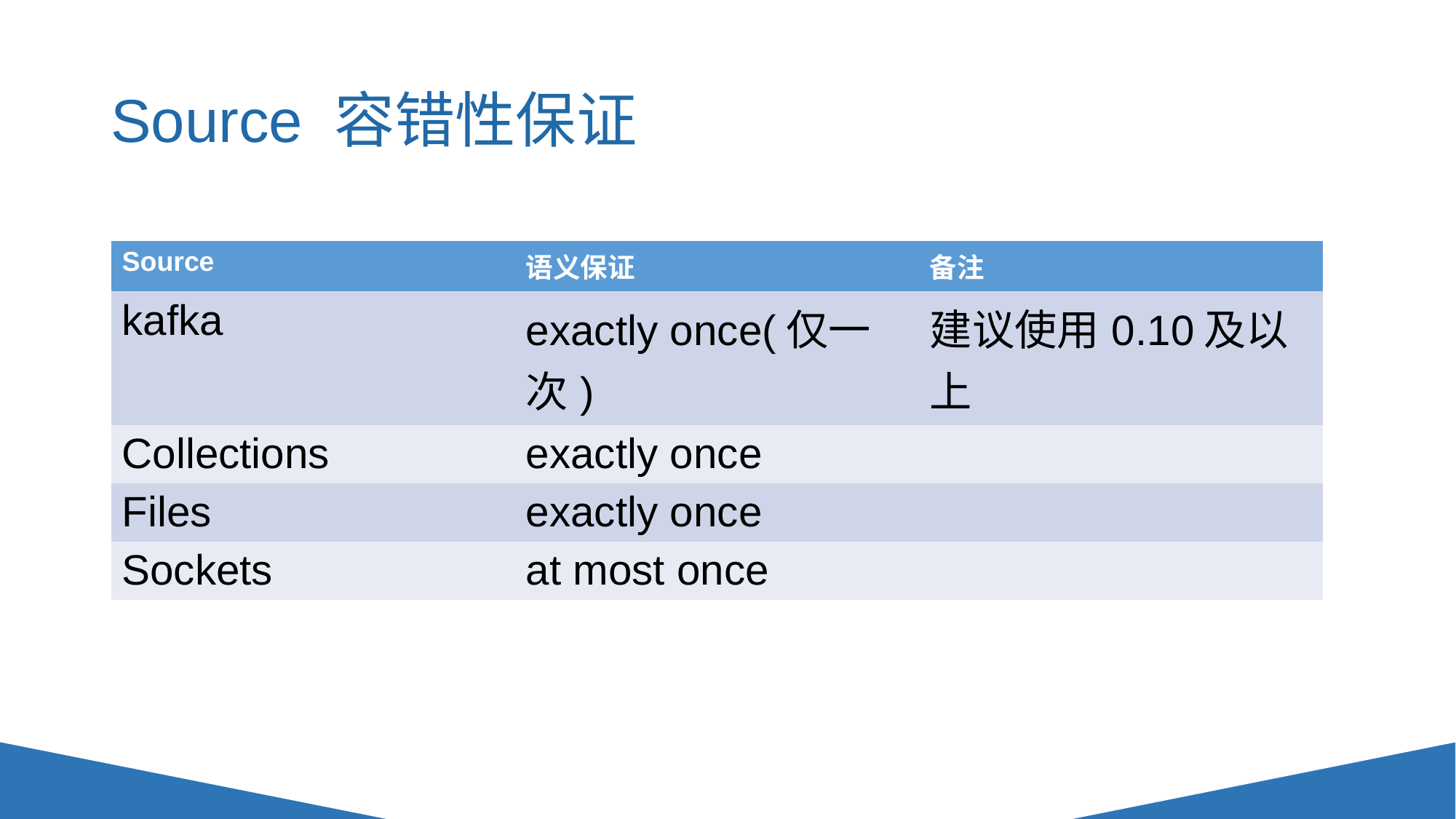

# Source 容错性保证

| Source | 语义保证 | 备注 |
| --- | --- | --- |
| kafka | exactly once(仅一次) | 建议使用0.10及以上 |
| Collections | exactly once |  |
| Files | exactly once |  |
| Sockets | at most once |  |